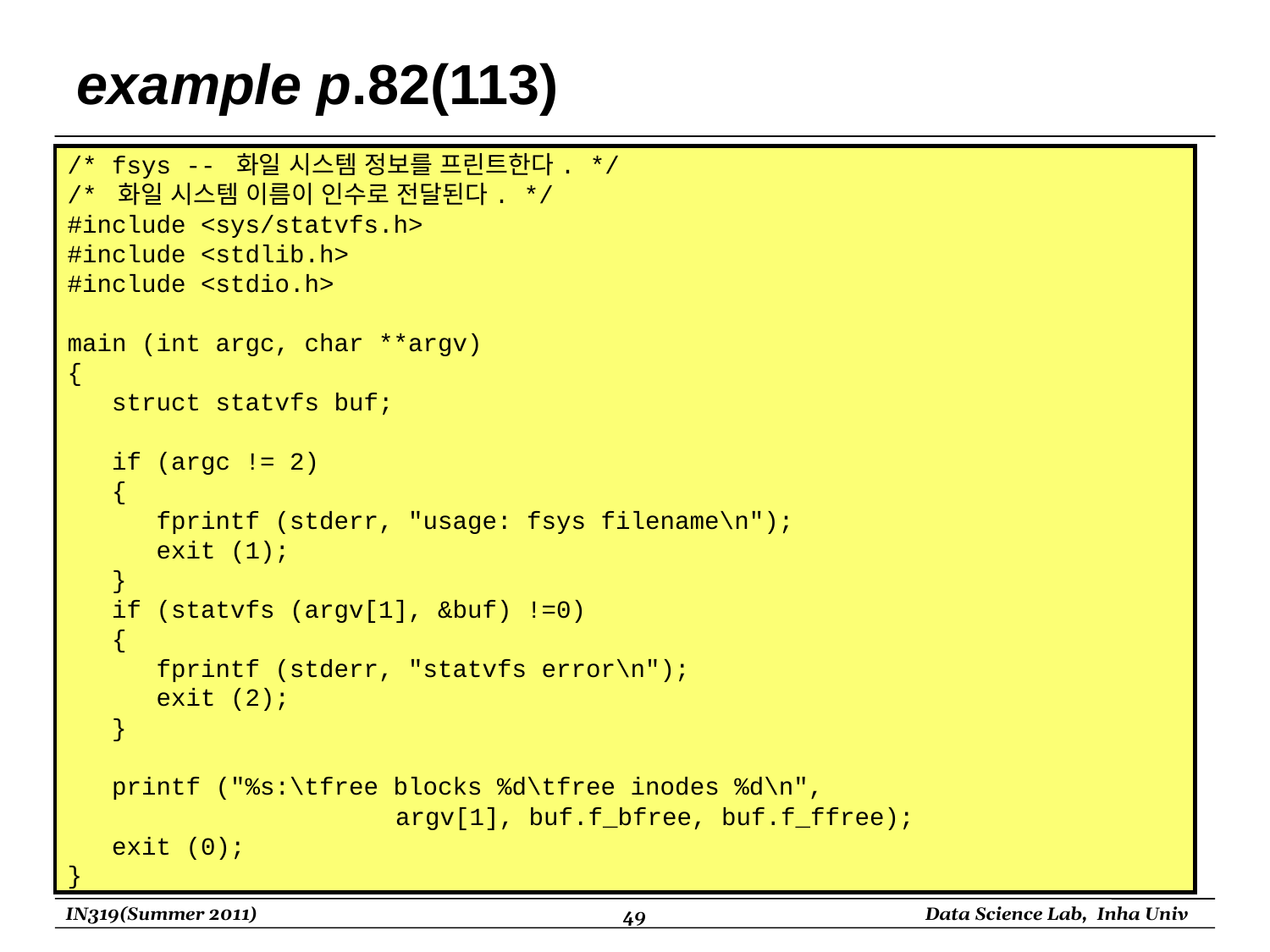

# example p.82(113)
/* fsys -- 화일 시스템 정보를 프린트한다. */
/* 화일 시스템 이름이 인수로 전달된다. */
#include <sys/statvfs.h>
#include <stdlib.h>
#include <stdio.h>

main (int argc, char **argv)
{
   struct statvfs buf;

   if (argc != 2)
   {
      fprintf (stderr, "usage: fsys filename\n");
      exit (1);
   }
   if (statvfs (argv[1], &buf) !=0)
   {
      fprintf (stderr, "statvfs error\n");
      exit (2);
   }

   printf ("%s:\tfree blocks %d\tfree inodes %d\n",
 		     argv[1], buf.f_bfree, buf.f_ffree);
   exit (0);
}

49